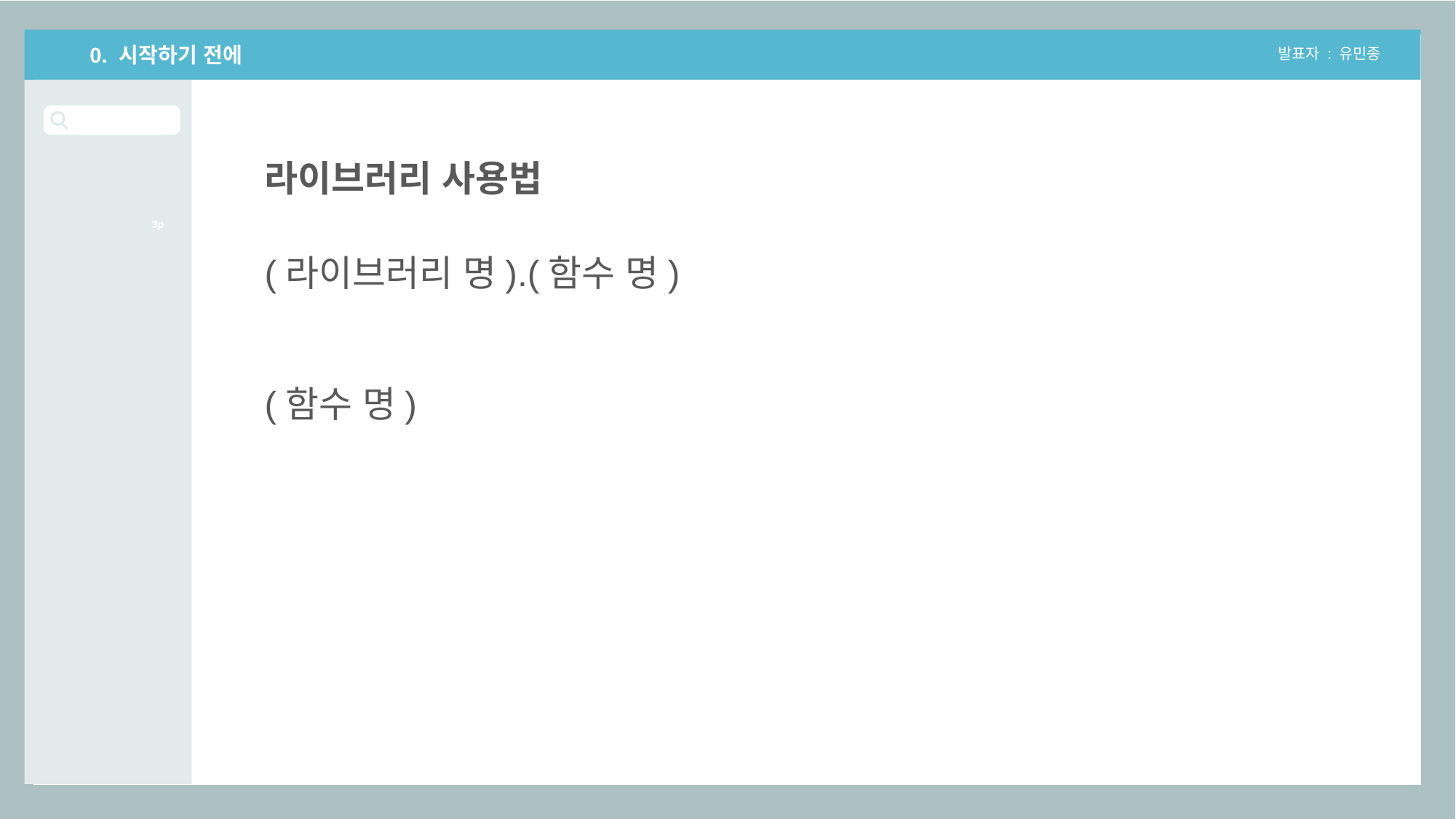

0. 시작하기 전에
발표자 : 유민종

라이브러리 사용법
3p
(라이브러리 명).(함수 명)

(함수 명)